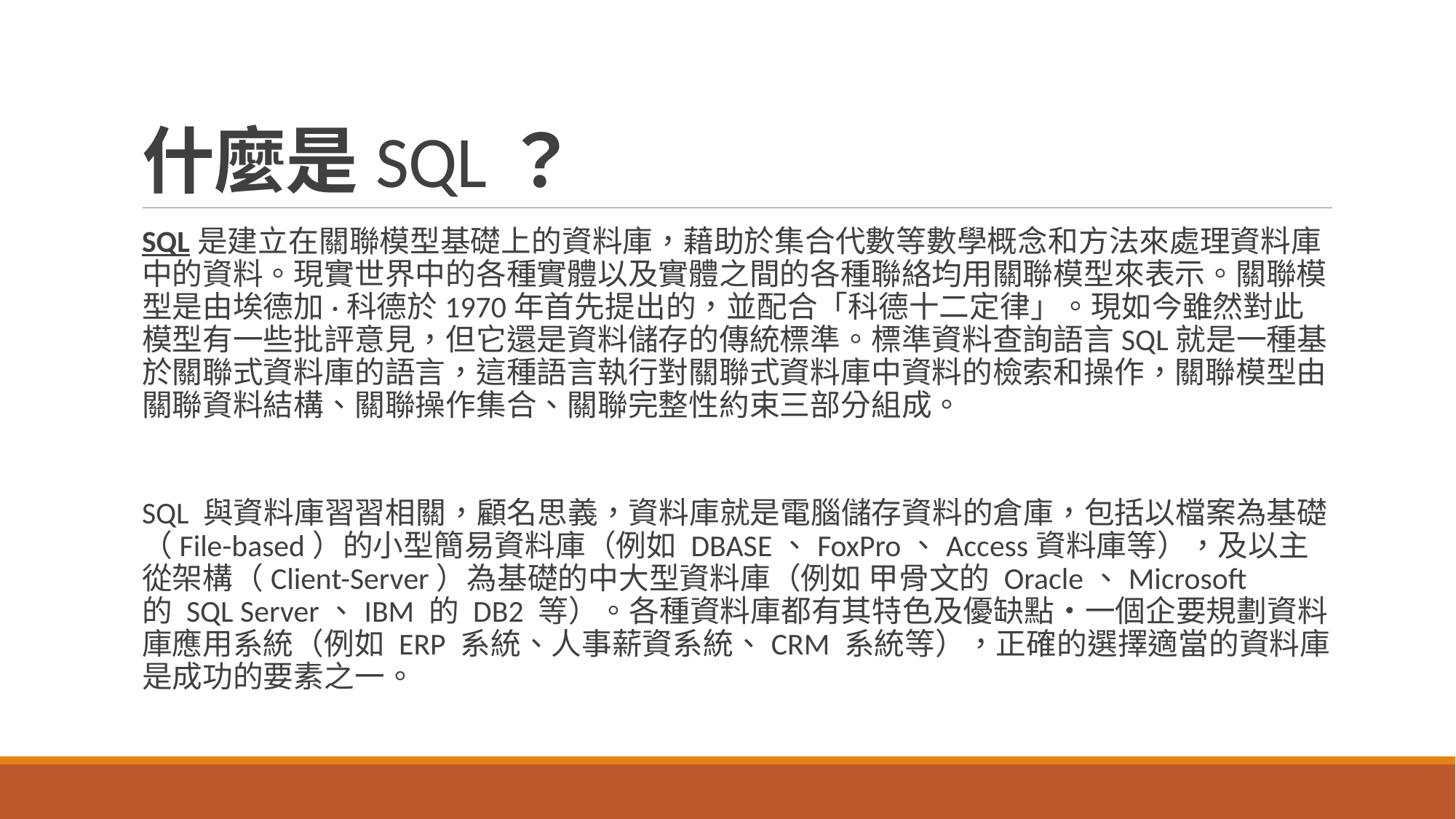

# 什麼是SQL？
SQL是建立在關聯模型基礎上的資料庫，藉助於集合代數等數學概念和方法來處理資料庫中的資料。現實世界中的各種實體以及實體之間的各種聯絡均用關聯模型來表示。關聯模型是由埃德加·科德於1970年首先提出的，並配合「科德十二定律」。現如今雖然對此模型有一些批評意見，但它還是資料儲存的傳統標準。標準資料查詢語言SQL就是一種基於關聯式資料庫的語言，這種語言執行對關聯式資料庫中資料的檢索和操作，關聯模型由關聯資料結構、關聯操作集合、關聯完整性約束三部分組成。

SQL 與資料庫習習相關，顧名思義，資料庫就是電腦儲存資料的倉庫，包括以檔案為基礎（File-based）的小型簡易資料庫（例如 DBASE、FoxPro、Access資料庫等），及以主從架構（Client-Server）為基礎的中大型資料庫（例如 甲骨文的 Oracle、Microsoft 的 SQL Server、IBM 的 DB2 等）。各種資料庫都有其特色及優缺點‧一個企要規劃資料庫應用系統（例如 ERP 系統、人事薪資系統、CRM 系統等），正確的選擇適當的資料庫是成功的要素之一。